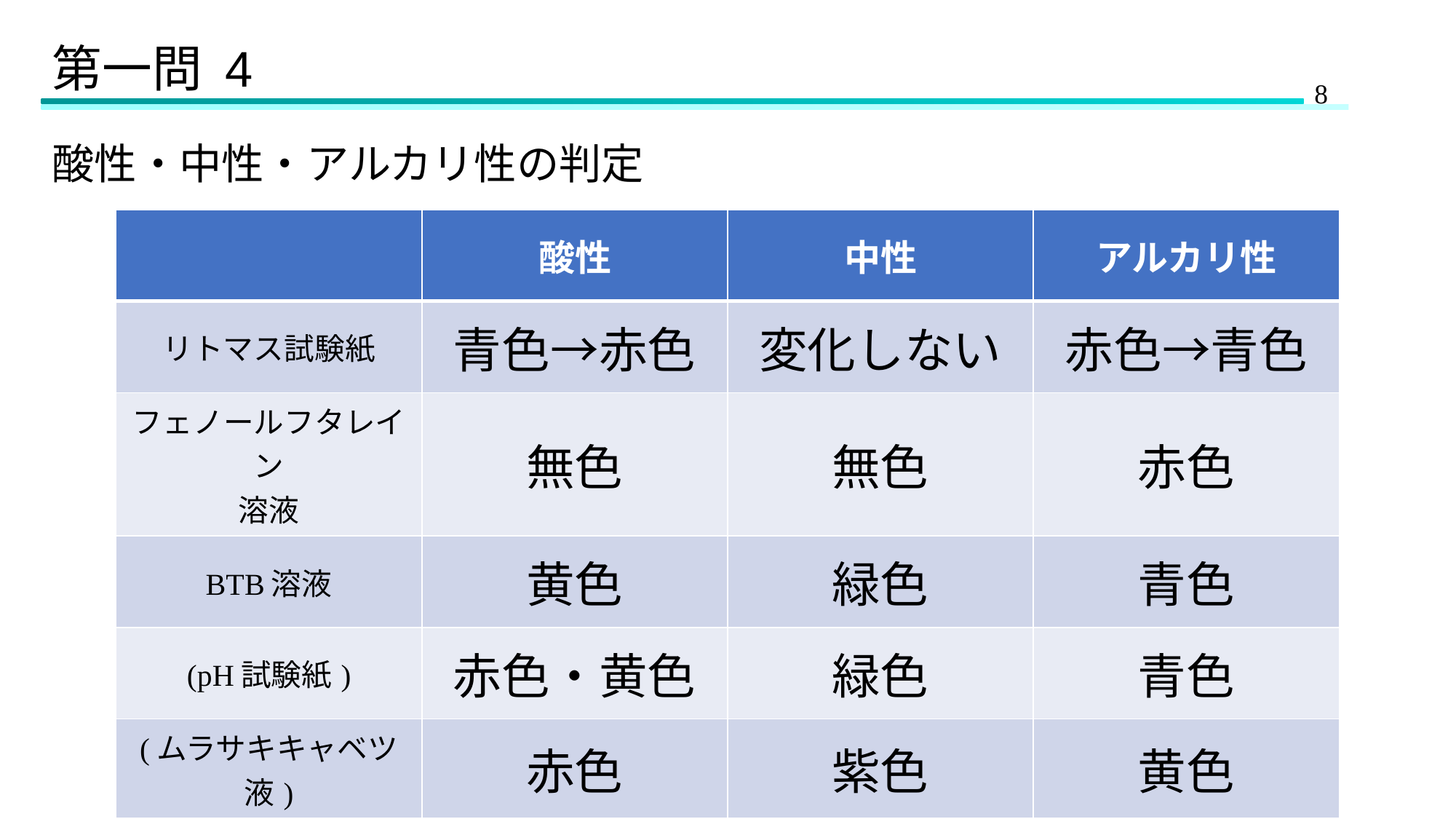

# 第一問 4
酸性・中性・アルカリ性の判定
|  | 酸性 | 中性 | アルカリ性 |
| --- | --- | --- | --- |
| リトマス試験紙 | 青色→赤色 | 変化しない | 赤色→青色 |
| フェノールフタレイン 溶液 | 無色 | 無色 | 赤色 |
| BTB溶液 | 黄色 | 緑色 | 青色 |
| (pH試験紙) | 赤色・黄色 | 緑色 | 青色 |
| (ムラサキキャベツ液) | 赤色 | 紫色 | 黄色 |